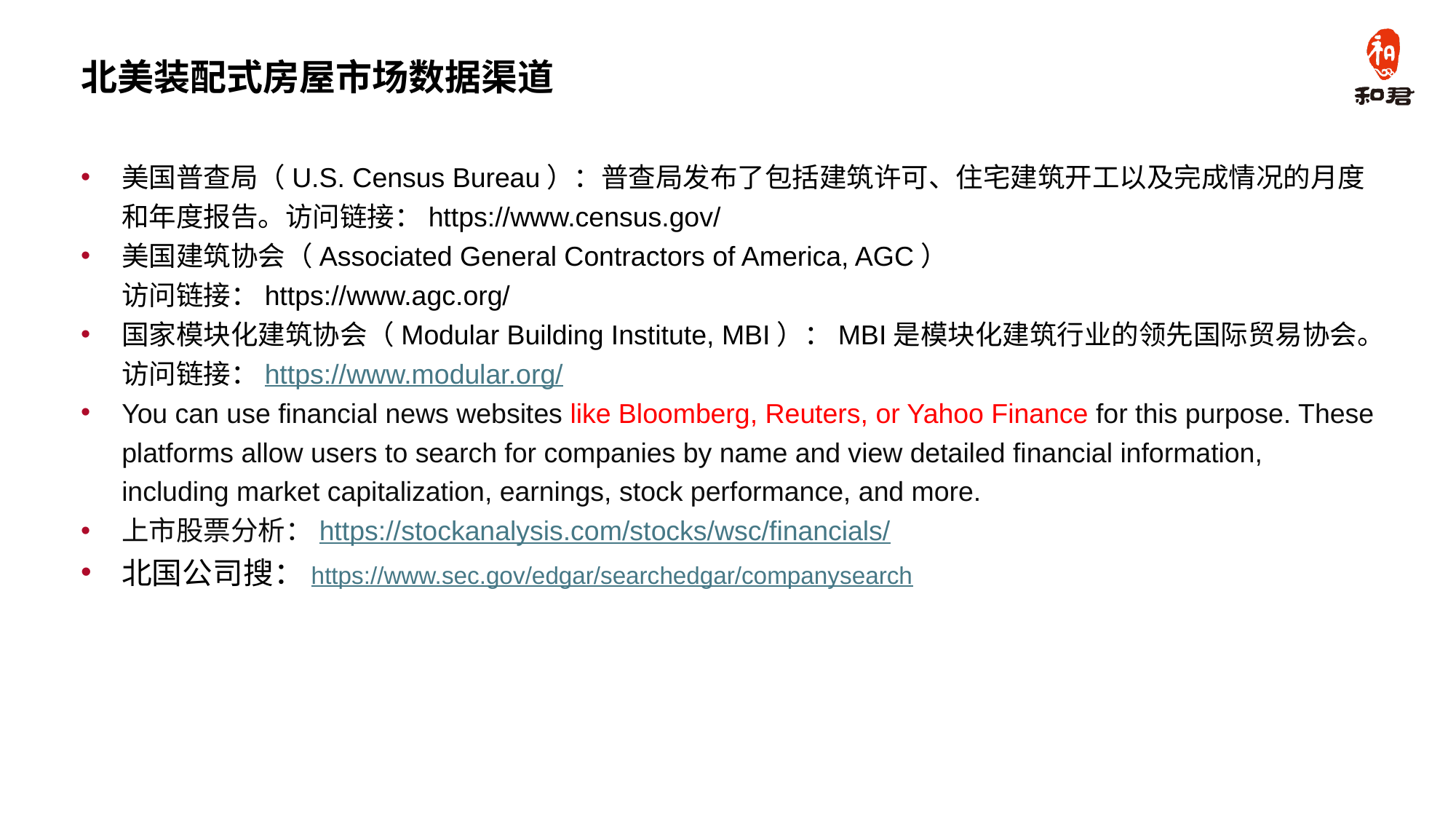

# 北美装配式房屋市场数据渠道
美国普查局（U.S. Census Bureau）：普查局发布了包括建筑许可、住宅建筑开工以及完成情况的月度和年度报告。访问链接：https://www.census.gov/
美国建筑协会（Associated General Contractors of America, AGC）	访问链接：https://www.agc.org/
国家模块化建筑协会（Modular Building Institute, MBI）：MBI是模块化建筑行业的领先国际贸易协会。访问链接：https://www.modular.org/
You can use financial news websites like Bloomberg, Reuters, or Yahoo Finance for this purpose. These platforms allow users to search for companies by name and view detailed financial information, including market capitalization, earnings, stock performance, and more.
上市股票分析：https://stockanalysis.com/stocks/wsc/financials/
北国公司搜：https://www.sec.gov/edgar/searchedgar/companysearch